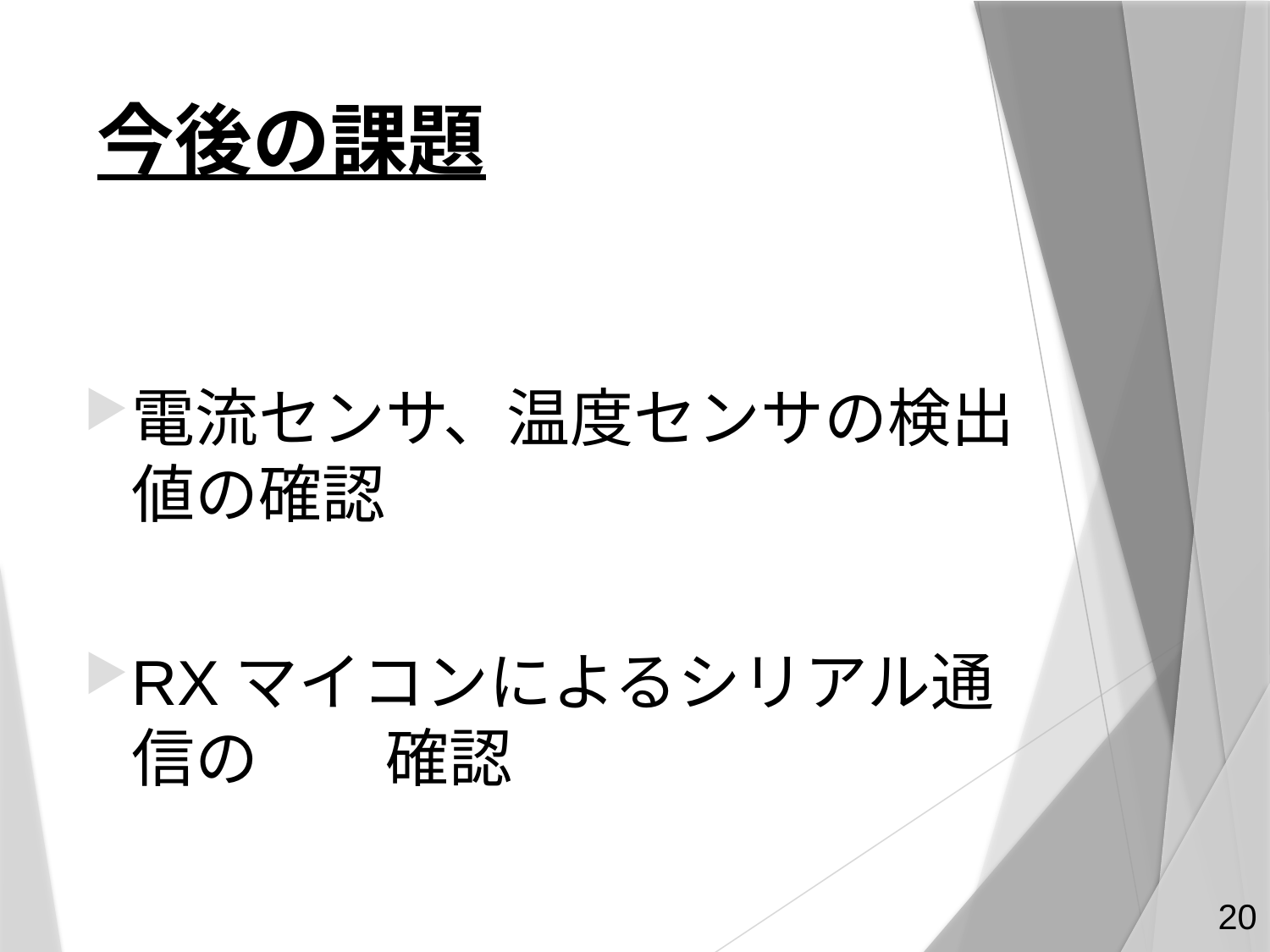

# 今後の課題

電流センサ、温度センサの検出値の確認

RXマイコンによるシリアル通信の　　確認
20